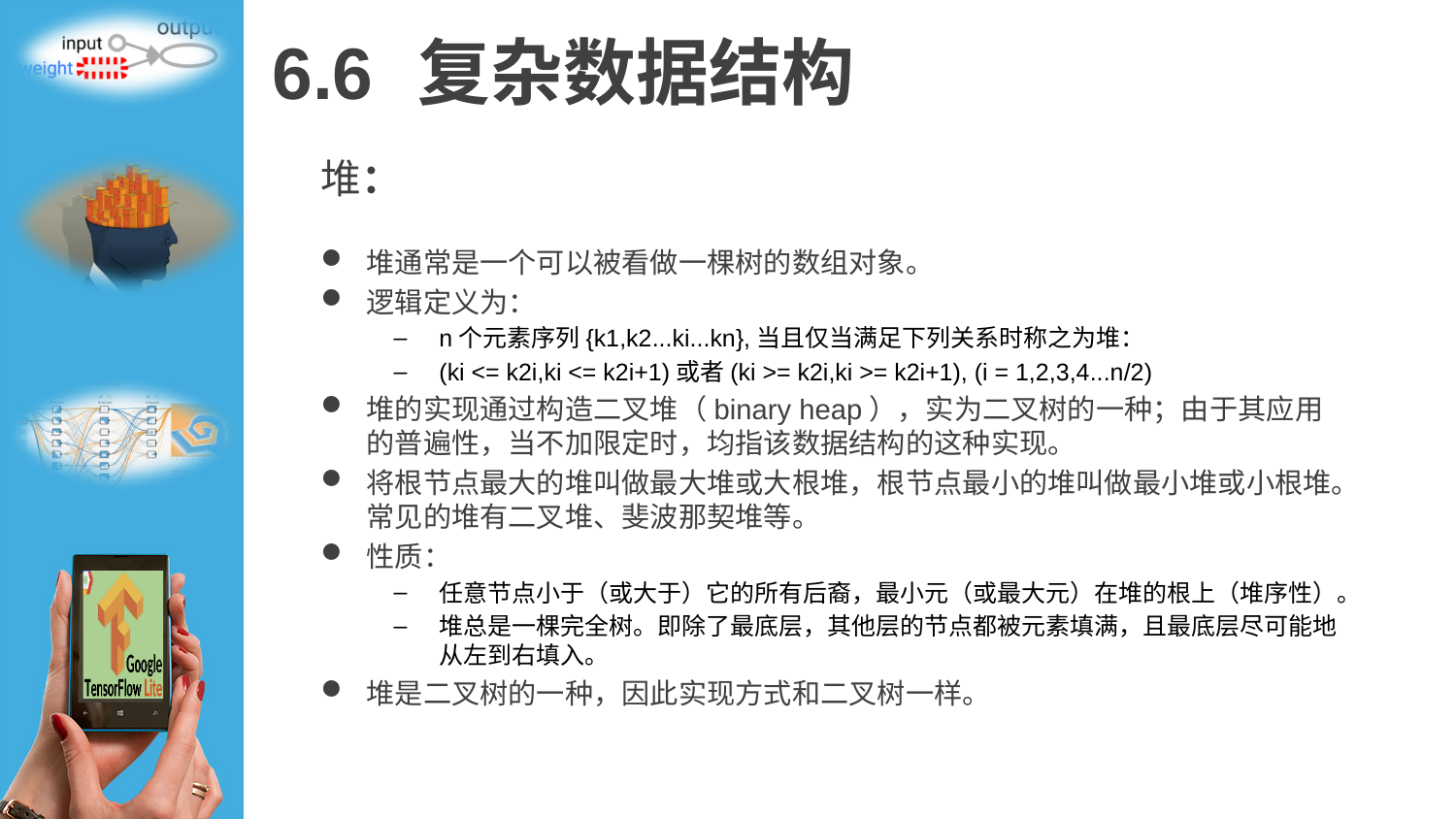

# 6.6 	复杂数据结构
堆：
堆通常是一个可以被看做一棵树的数组对象。
逻辑定义为：
n个元素序列{k1,k2...ki...kn},当且仅当满足下列关系时称之为堆：
(ki <= k2i,ki <= k2i+1)或者(ki >= k2i,ki >= k2i+1), (i = 1,2,3,4...n/2)
堆的实现通过构造二叉堆（binary heap），实为二叉树的一种；由于其应用的普遍性，当不加限定时，均指该数据结构的这种实现。
将根节点最大的堆叫做最大堆或大根堆，根节点最小的堆叫做最小堆或小根堆。常见的堆有二叉堆、斐波那契堆等。
性质：
任意节点小于（或大于）它的所有后裔，最小元（或最大元）在堆的根上（堆序性）。
堆总是一棵完全树。即除了最底层，其他层的节点都被元素填满，且最底层尽可能地从左到右填入。
堆是二叉树的一种，因此实现方式和二叉树一样。